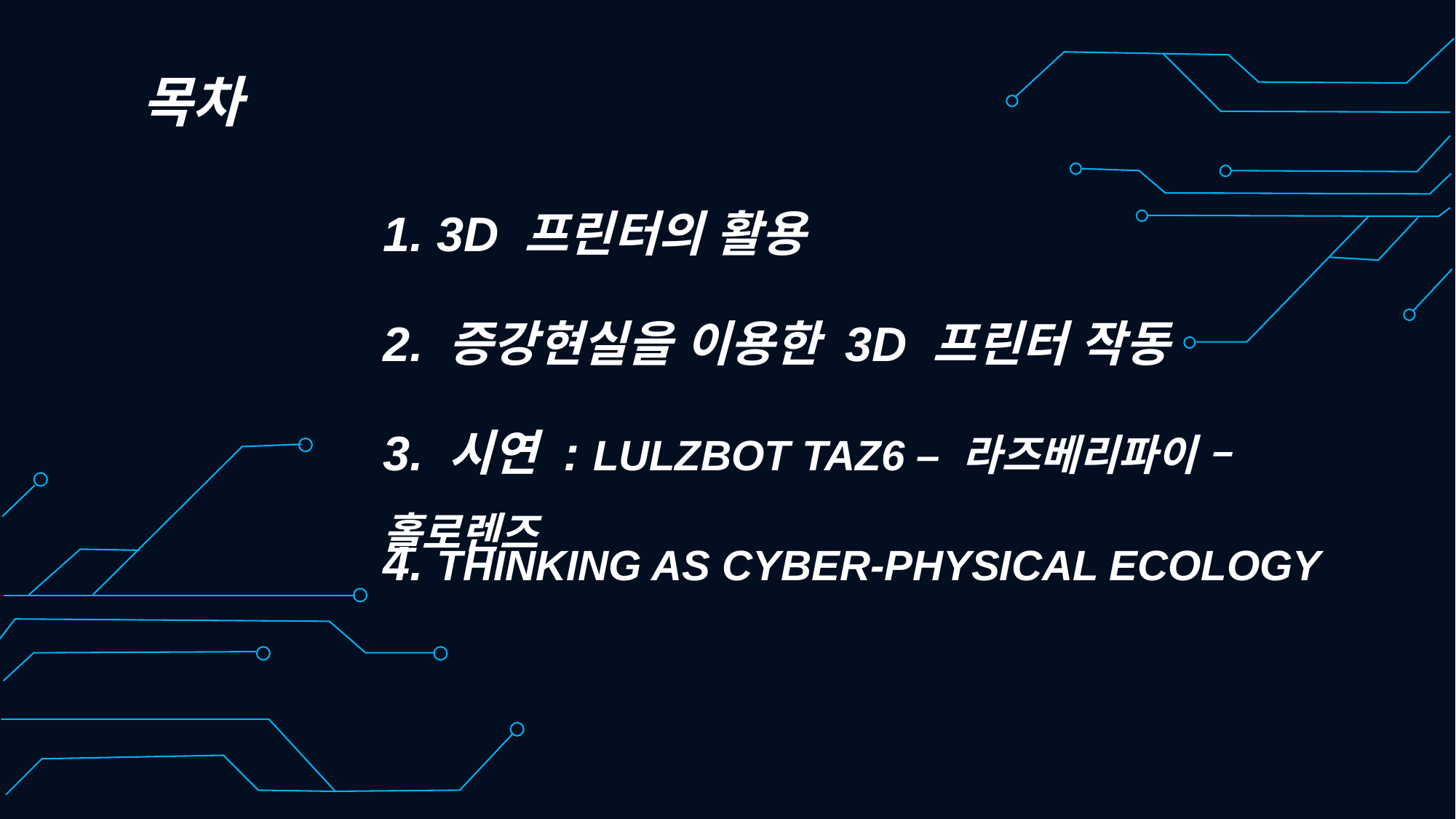

목차

1. 3D 프린터의 활용

2. 증강현실을 이용한 3D 프린터 작동

3. 시연 : LULZBOT TAZ6 – 라즈베리파이 – 홀로렌즈

4. THINKING AS CYBER-PHYSICAL ECOLOGY